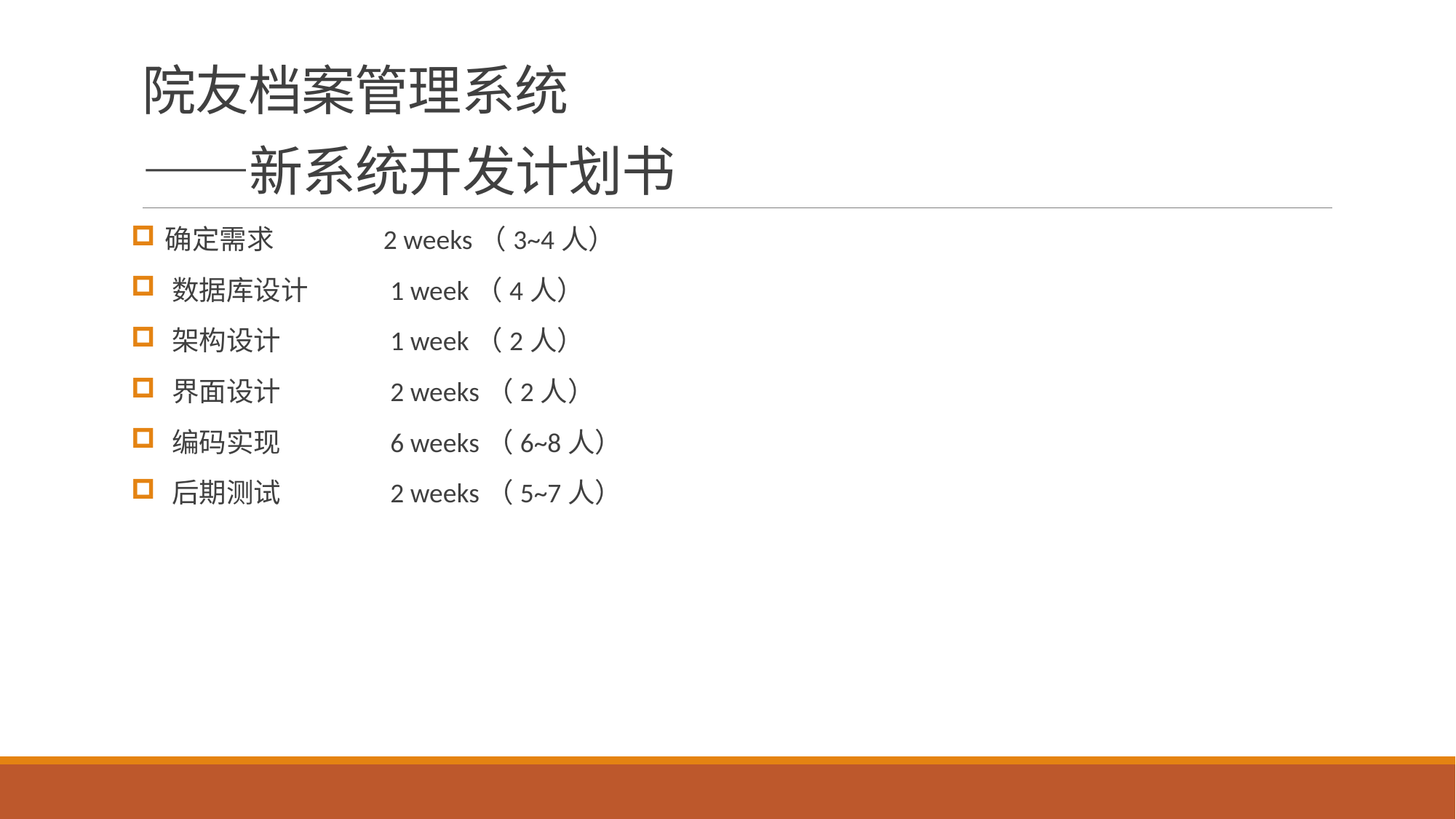

# 院友档案管理系统 ——新系统开发计划书
确定需求	2 weeks（3~4人）
数据库设计	1 week（4人）
架构设计	1 week（2人）
界面设计	2 weeks（2人）
编码实现	6 weeks（6~8人）
后期测试	2 weeks（5~7人）